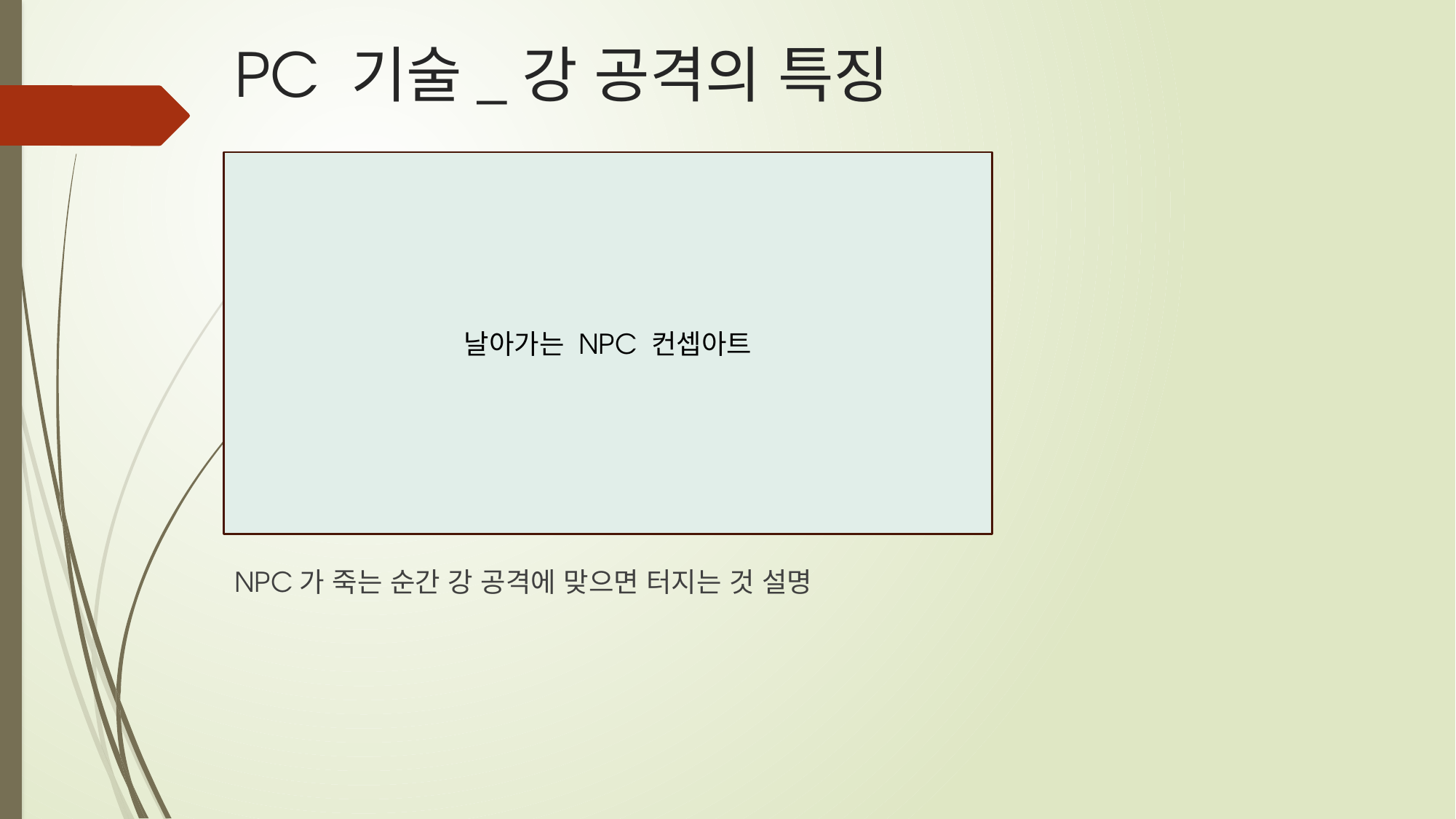

# PC 기술_강 공격의 특징
날아가는 NPC 컨셉아트
NPC가 죽는 순간 강 공격에 맞으면 터지는 것 설명